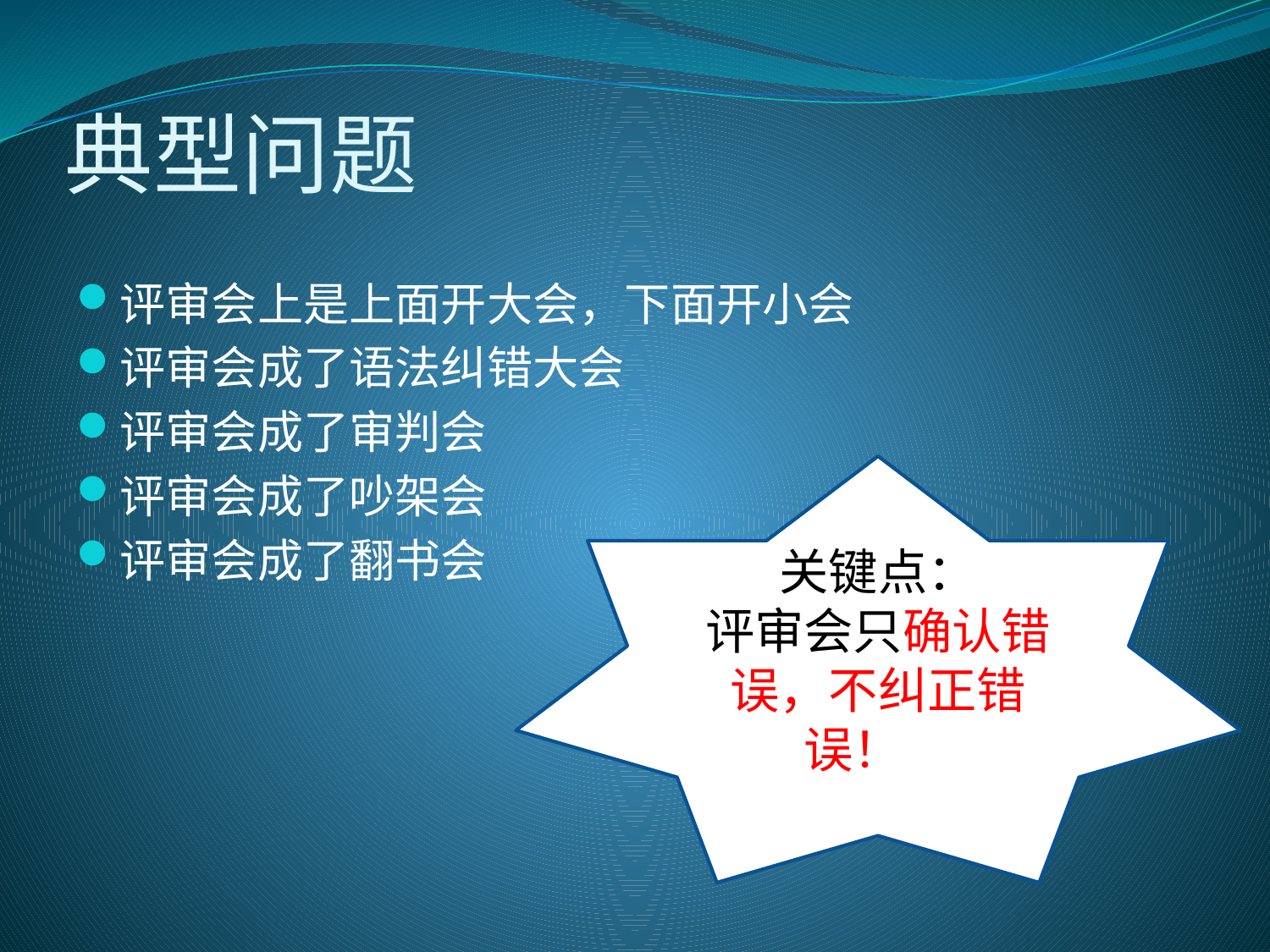

# 典型问题
评审会上是上面开大会，下面开小会
评审会成了语法纠错大会
评审会成了审判会
评审会成了吵架会
评审会成了翻书会
关键点：
评审会只确认错误，不纠正错误！！